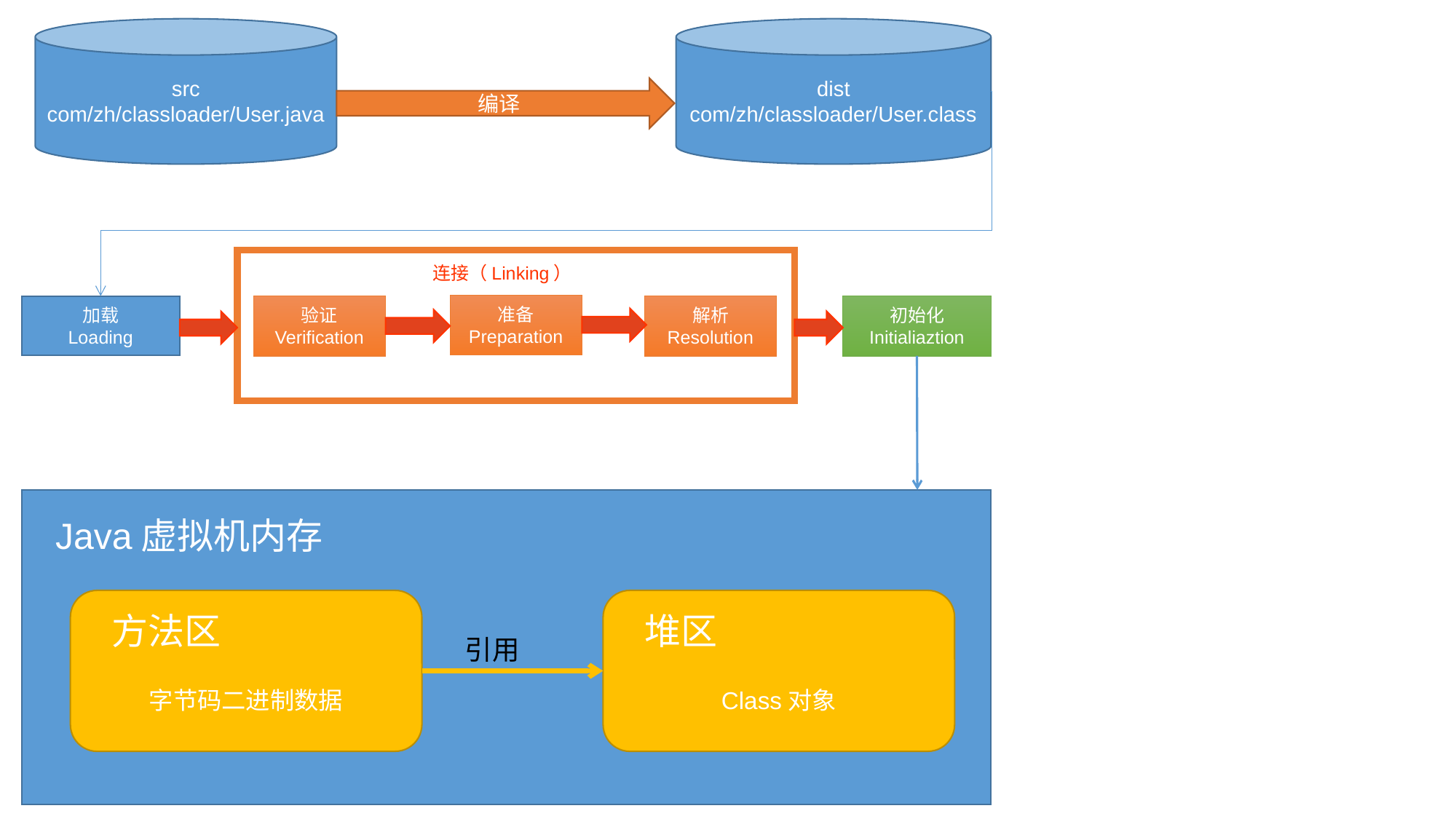

src
com/zh/classloader/User.java
dist
com/zh/classloader/User.class
编译

连接（Linking）
准备
Preparation
加载
Loading
验证
Verification
解析
Resolution
初始化
Initialiaztion

Java虚拟机内存

字节码二进制数据

Class对象
方法区
堆区
引用